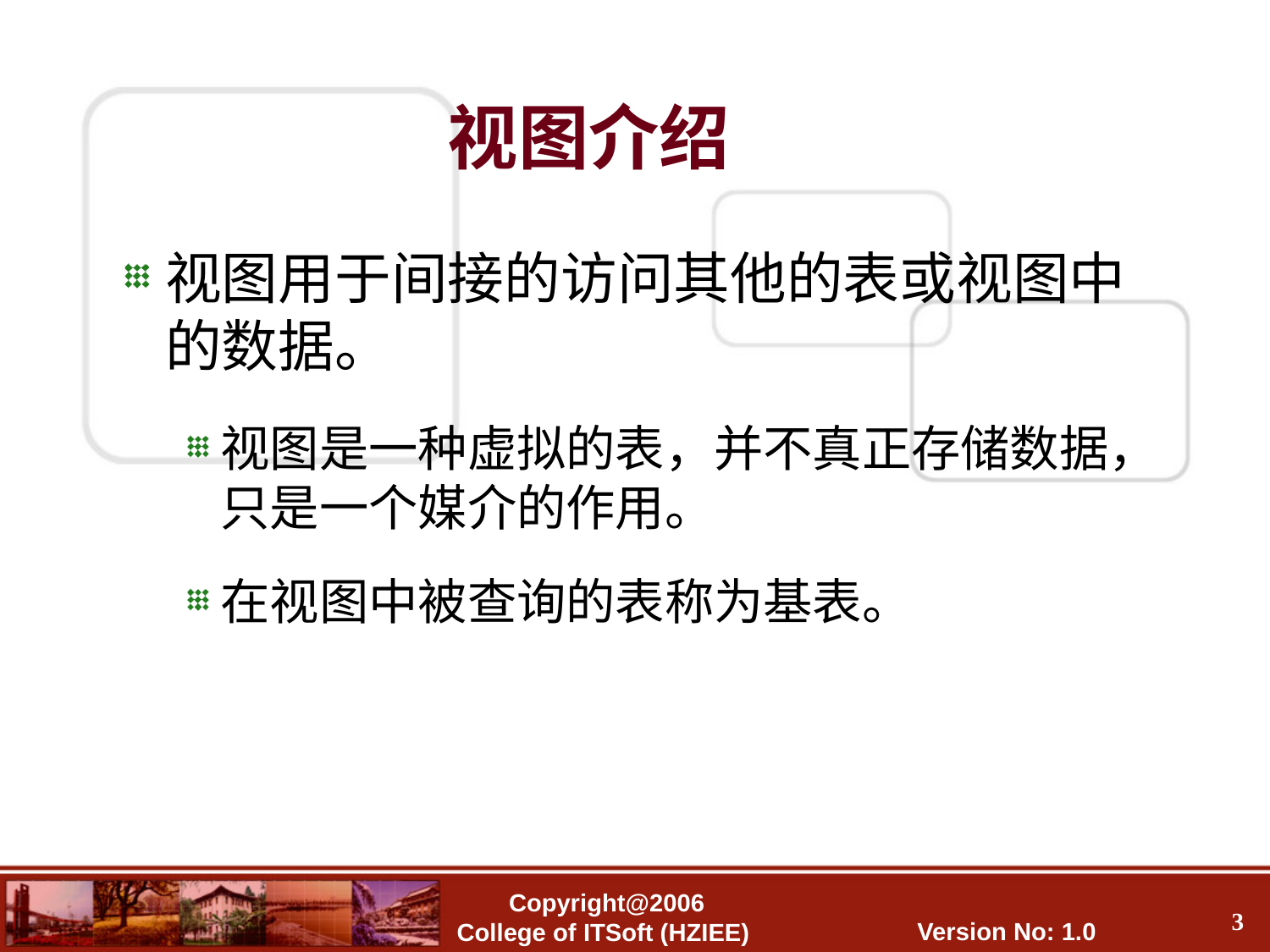

# 视图介绍
视图用于间接的访问其他的表或视图中的数据。

视图是一种虚拟的表，并不真正存储数据，只是一个媒介的作用。

在视图中被查询的表称为基表。